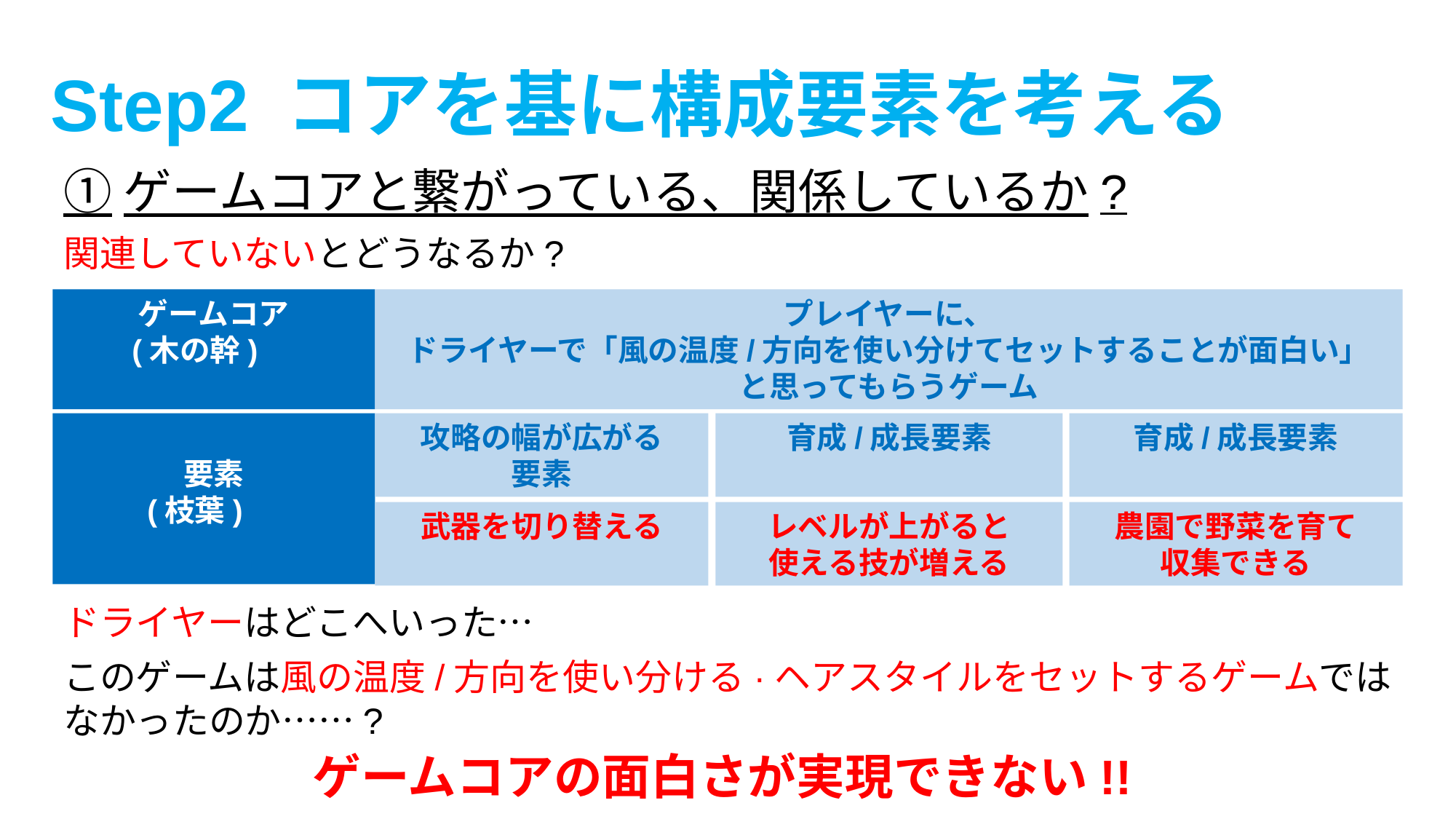

Step2 コアを基に構成要素を考える
①ゲームコアと繋がっている、関係しているか?
関連していないとどうなるか?
ゲームコア
(木の幹)

プレイヤーに、
ドライヤーで「風の温度/方向を使い分けてセットすることが面白い」
と思ってもらうゲーム
攻略の幅が広がる
要素
育成/成長要素

育成/成長要素

要素
(枝葉)

武器を切り替える

レベルが上がると
使える技が増える
農園で野菜を育て
収集できる
ドライヤーはどこへいった…
このゲームは風の温度/方向を使い分ける·ヘアスタイルをセットするゲームではなかったのか……?
ゲームコアの面白さが実現できない!!